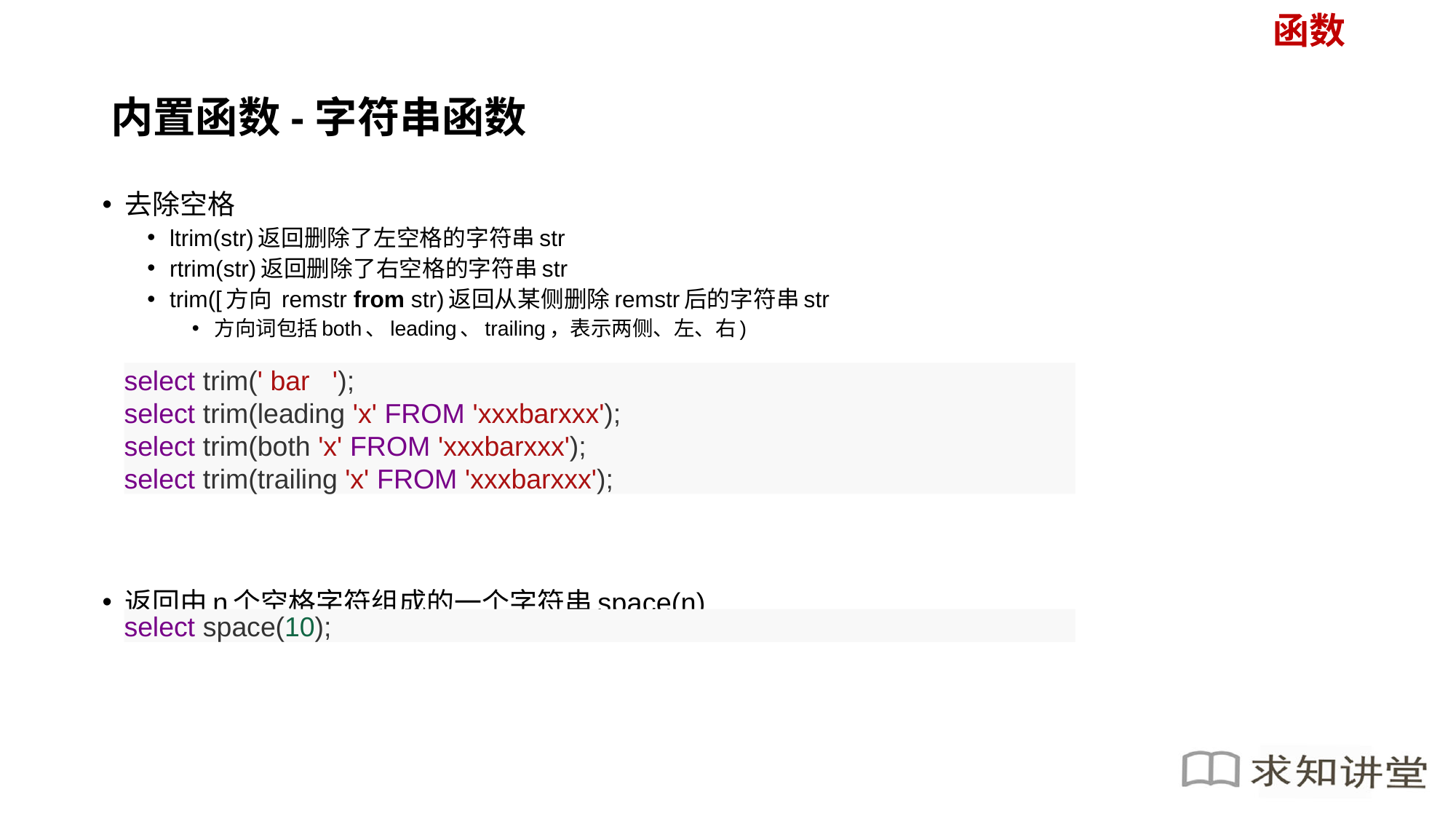

函数
# 内置函数-字符串函数
去除空格
ltrim(str)返回删除了左空格的字符串str
rtrim(str)返回删除了右空格的字符串str
trim([方向 remstr from str)返回从某侧删除remstr后的字符串str
方向词包括both、leading、trailing，表示两侧、左、右)

返回由n个空格字符组成的一个字符串space(n)

select trim(' bar   ');
select trim(leading 'x' FROM 'xxxbarxxx');
select trim(both 'x' FROM 'xxxbarxxx');
select trim(trailing 'x' FROM 'xxxbarxxx');
select space(10);